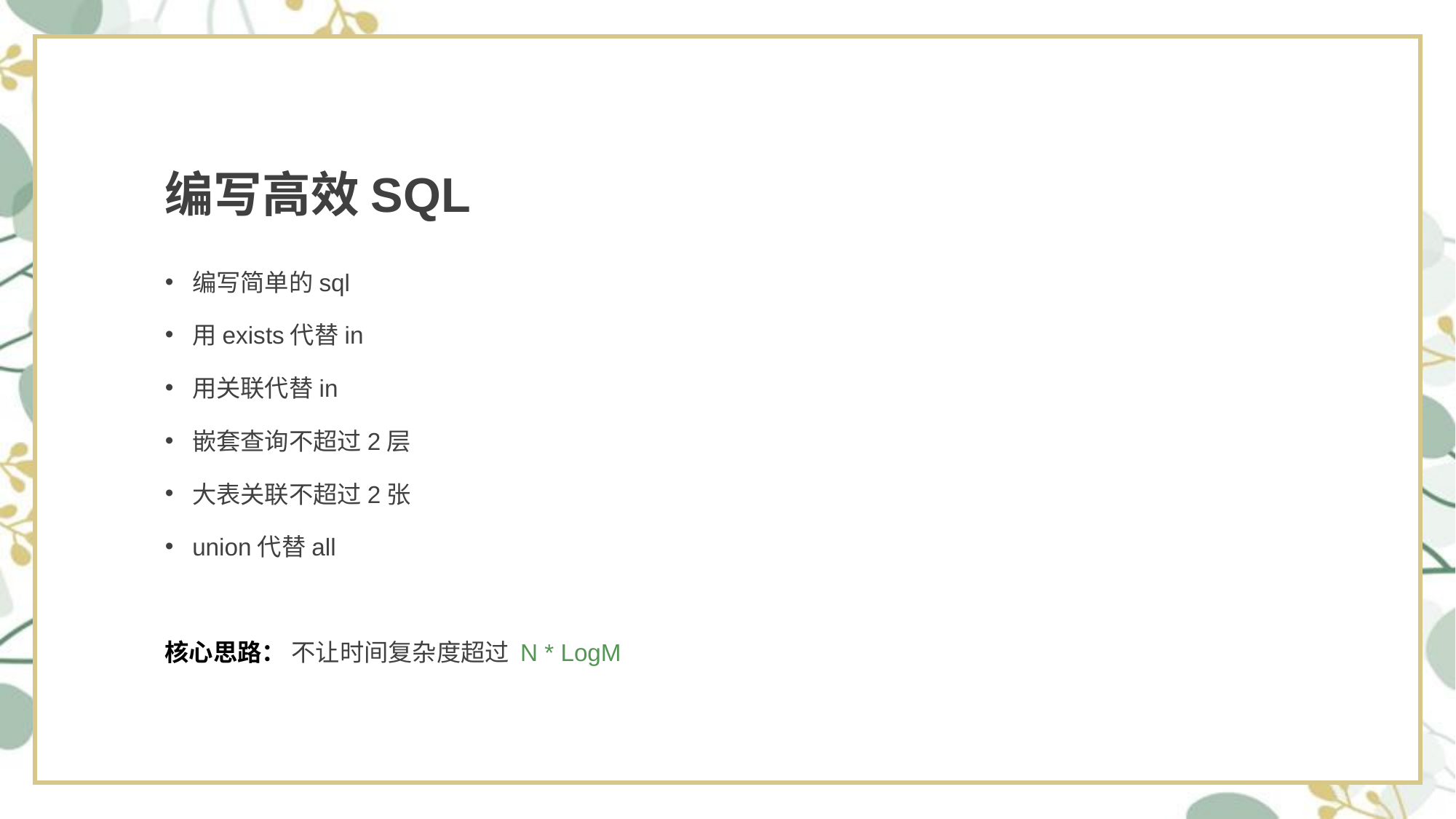

# 编写高效SQL
编写简单的sql
用exists代替in
用关联代替in
嵌套查询不超过2层
大表关联不超过2张
union代替all

核心思路： 不让时间复杂度超过 N * LogM